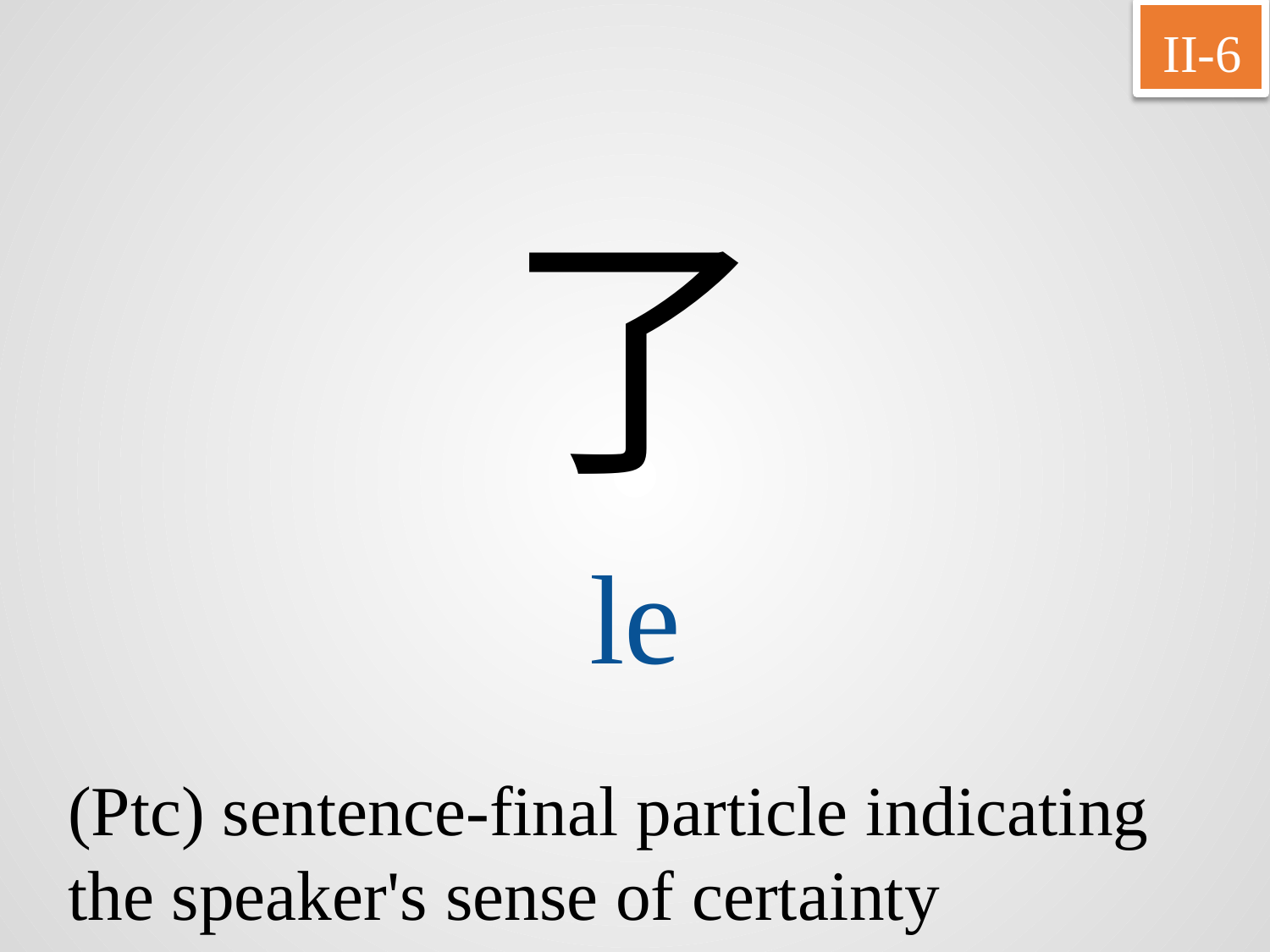

II-6

了
le
(Ptc) sentence-final particle indicating the speaker's sense of certainty